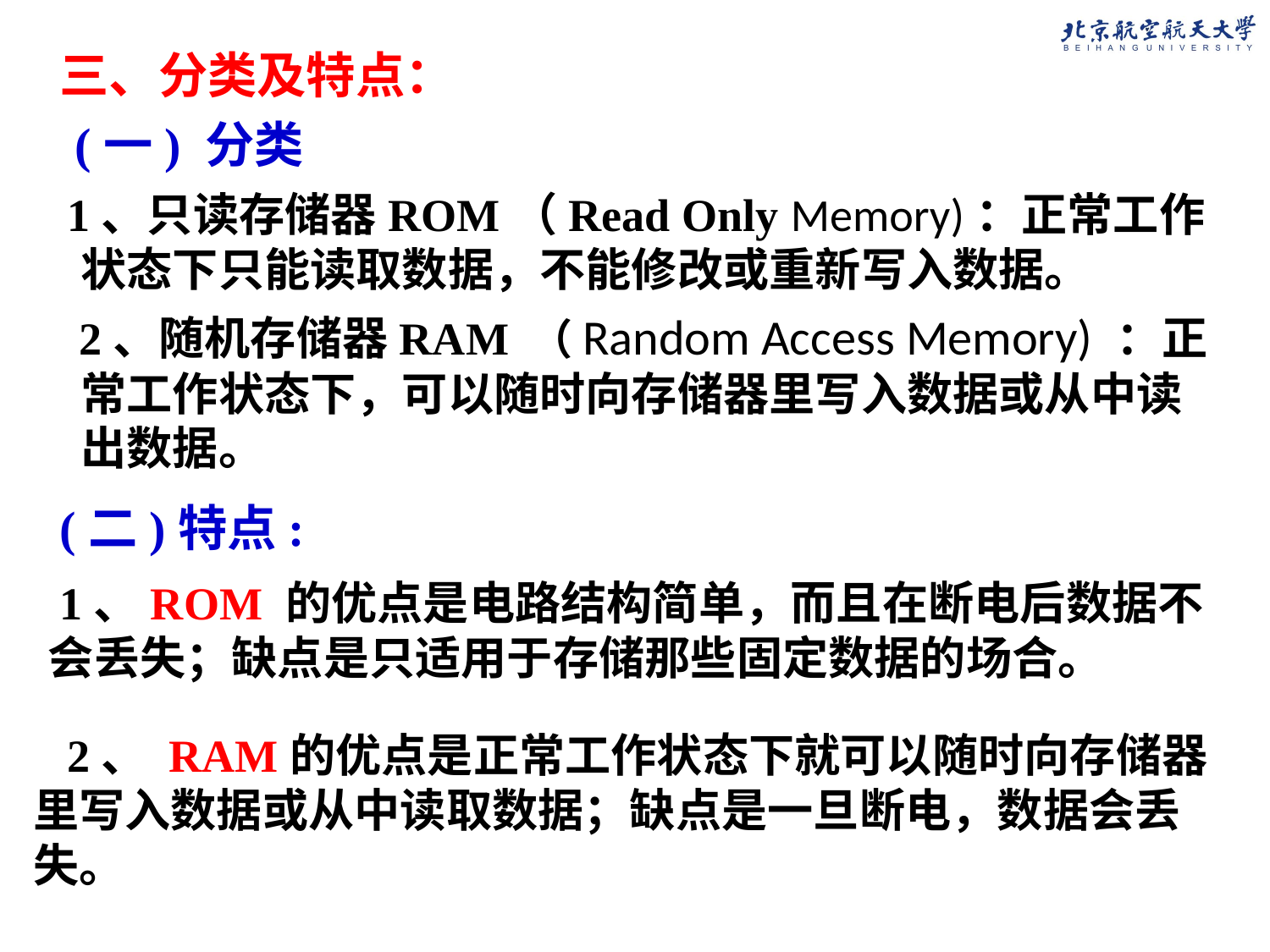

三、分类及特点：
(一) 分类
   1、只读存储器ROM（Read Only Memory)：正常工作状态下只能读取数据，不能修改或重新写入数据。
    2、随机存储器RAM （Random Access Memory) ：正常工作状态下，可以随时向存储器里写入数据或从中读出数据。
(二)特点:
 1、ROM 的优点是电路结构简单，而且在断电后数据不会丢失；缺点是只适用于存储那些固定数据的场合。
   2、 RAM的优点是正常工作状态下就可以随时向存储器里写入数据或从中读取数据；缺点是一旦断电，数据会丢失。
3